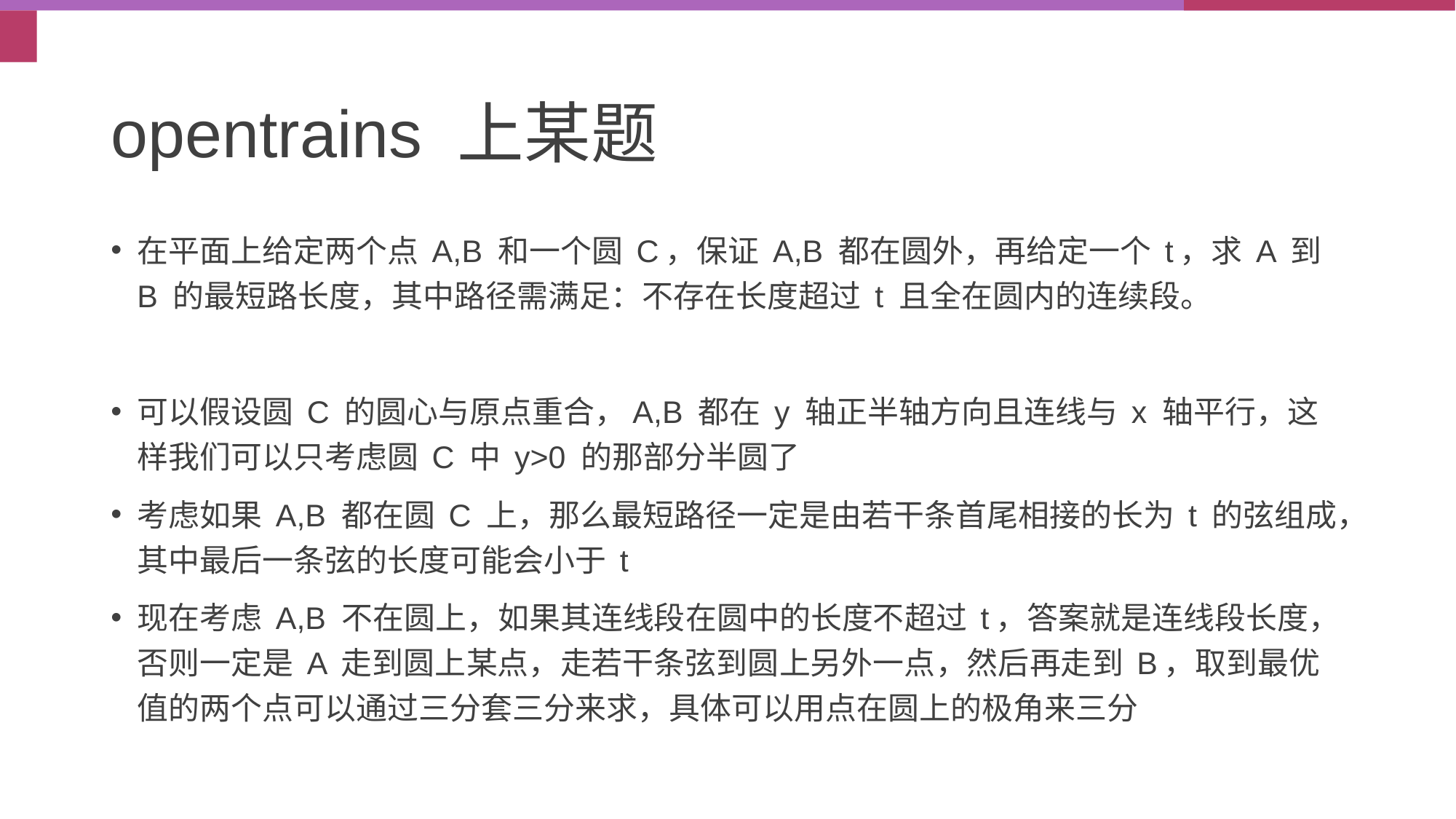

# opentrains 上某题
在平面上给定两个点 A,B 和一个圆 C，保证 A,B 都在圆外，再给定一个 t，求 A 到 B 的最短路长度，其中路径需满足：不存在长度超过 t 且全在圆内的连续段。

可以假设圆 C 的圆心与原点重合，A,B 都在 y 轴正半轴方向且连线与 x 轴平行，这样我们可以只考虑圆 C 中 y>0 的那部分半圆了
考虑如果 A,B 都在圆 C 上，那么最短路径一定是由若干条首尾相接的长为 t 的弦组成，其中最后一条弦的长度可能会小于 t
现在考虑 A,B 不在圆上，如果其连线段在圆中的长度不超过 t，答案就是连线段长度，否则一定是 A 走到圆上某点，走若干条弦到圆上另外一点，然后再走到 B，取到最优值的两个点可以通过三分套三分来求，具体可以用点在圆上的极角来三分